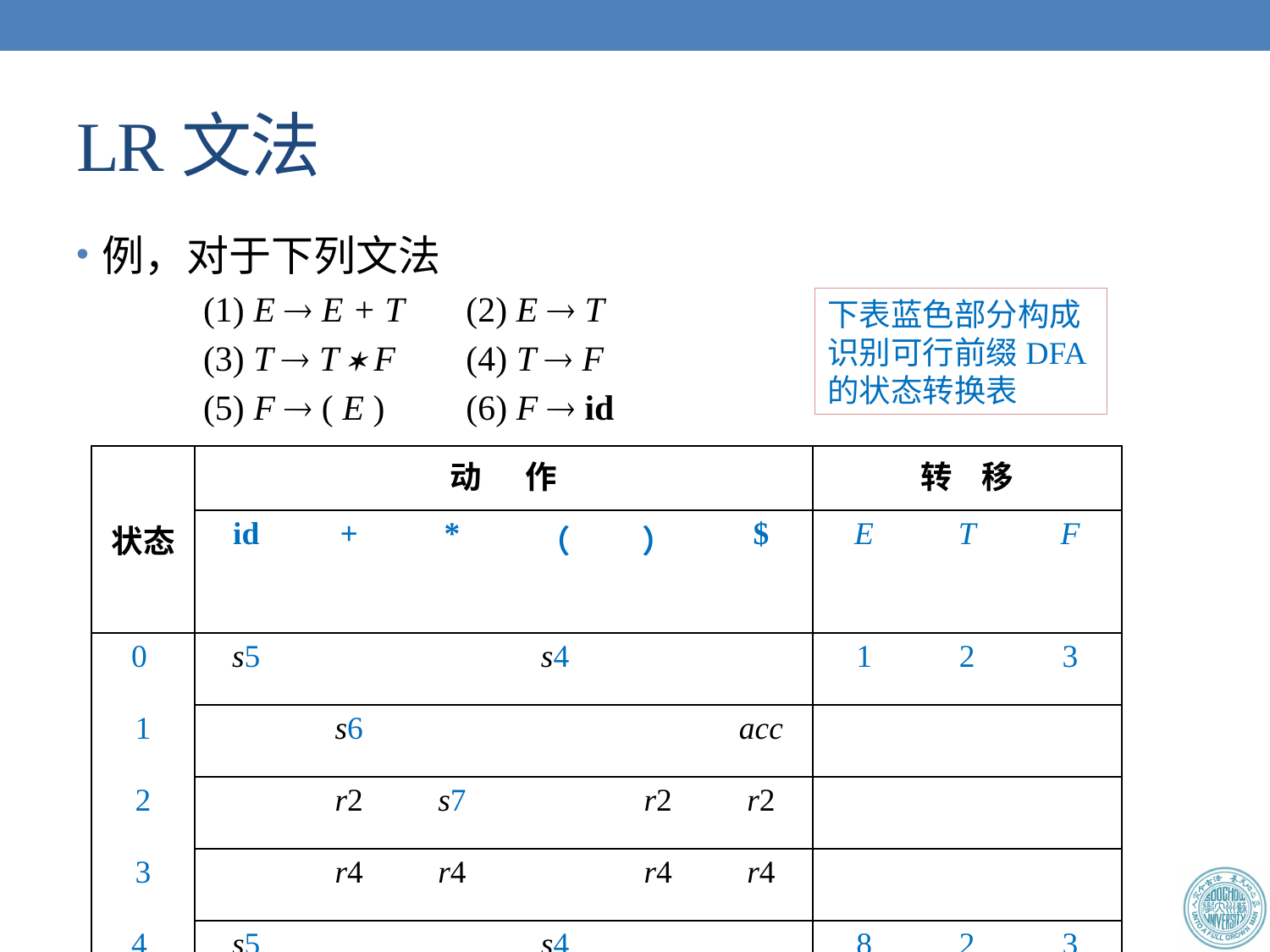

# LR文法
例，对于下列文法
	(1) E → E + T	 (2) E → T
	(3) T → T ∗ F	 (4) T → F
	(5) F → ( E )	 (6) F → id

下表蓝色部分构成识别可行前缀DFA的状态转换表
| 状态 | 动 作 |  |  |  |  |  | 转 移 |  |  |
| --- | --- | --- | --- | --- | --- | --- | --- | --- | --- |
|  | id | + | \* | （ | ） | $ | E | T | F |
| 0 | s5 |  |  | s4 |  |  | 1 | 2 | 3 |
| 1 |  | s6 |  |  |  | acc |  |  |  |
| 2 |  | r2 | s7 |  | r2 | r2 |  |  |  |
| 3 |  | r4 | r4 |  | r4 | r4 |  |  |  |
| 4 | s5 |  |  | s4 |  |  | 8 | 2 | 3 |